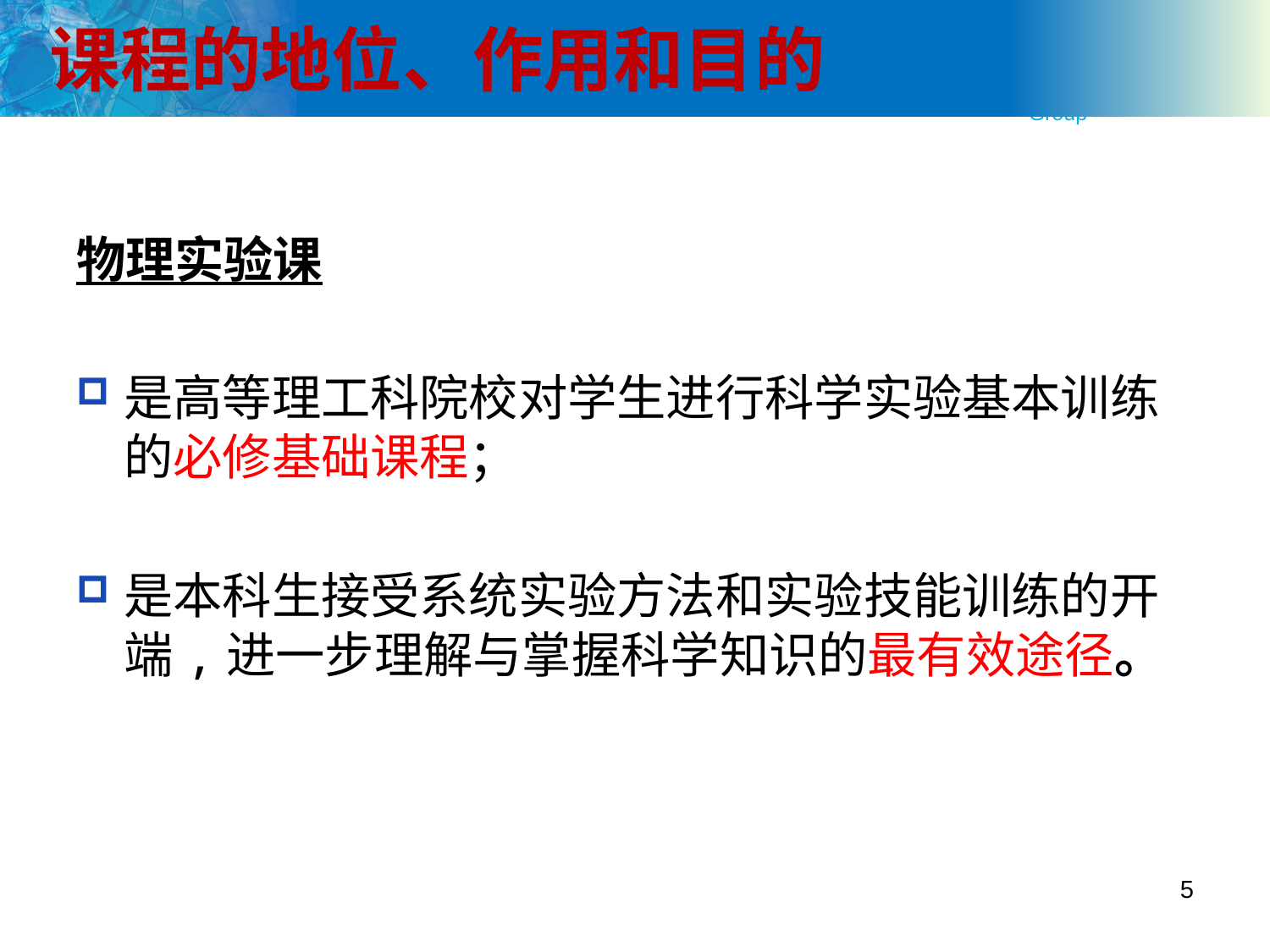

课程的地位、作用和目的
物理实验课

是高等理工科院校对学生进行科学实验基本训练的必修基础课程；

是本科生接受系统实验方法和实验技能训练的开端,进一步理解与掌握科学知识的最有效途径。
5